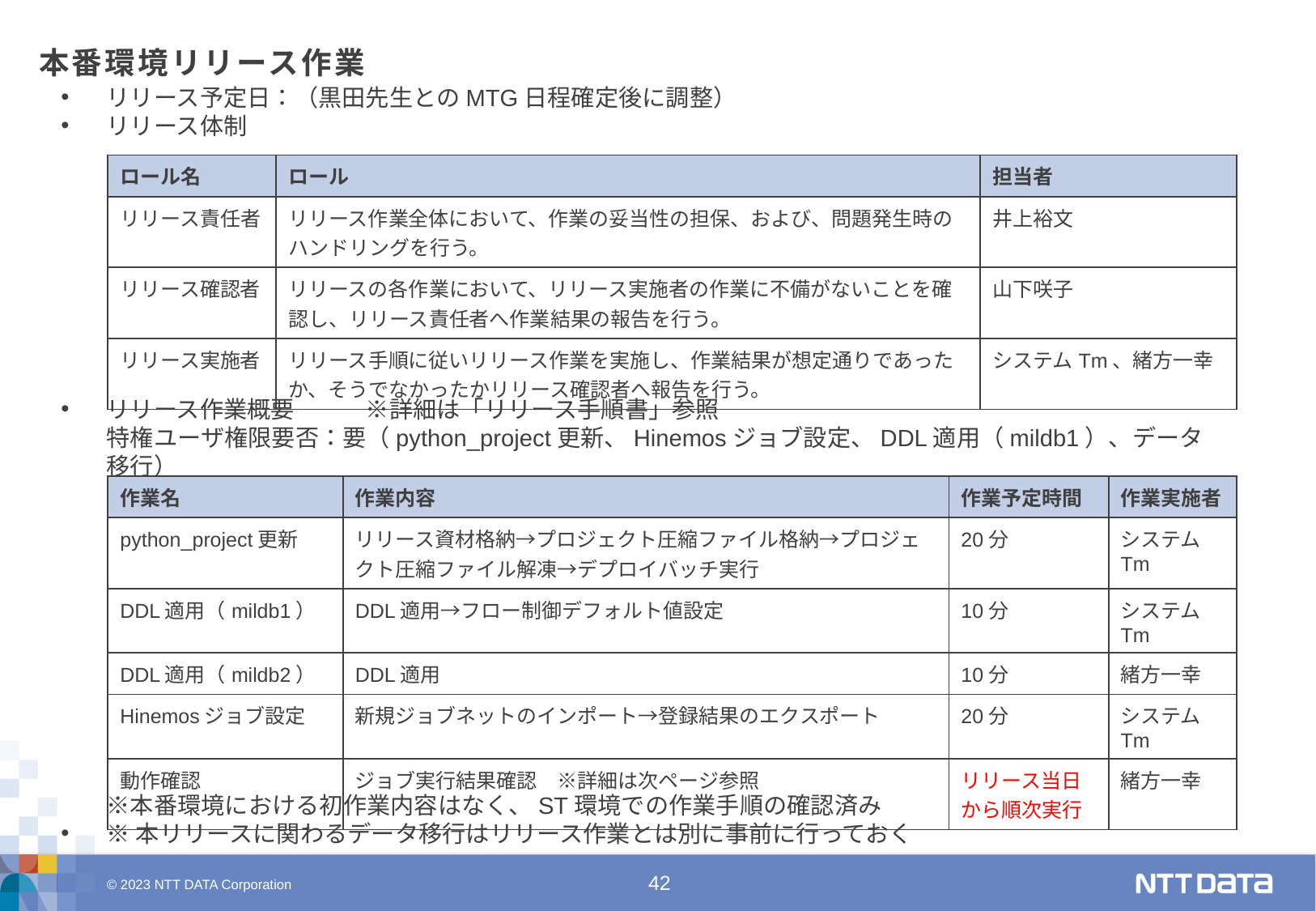

# 本番環境リリース作業
リリース予定日：（黒田先生とのMTG日程確定後に調整）
リリース体制

リリース作業概要　　　※詳細は「リリース手順書」参照
特権ユーザ権限要否：要（python_project更新、Hinemosジョブ設定、DDL適用（mildb1）、データ移行）
※本番環境における初作業内容はなく、ST環境での作業手順の確認済み
※本リリースに関わるデータ移行はリリース作業とは別に事前に行っておく
| ロール名 | ロール | 担当者 |
| --- | --- | --- |
| リリース責任者 | リリース作業全体において、作業の妥当性の担保、および、問題発生時のハンドリングを行う。 | 井上裕文 |
| リリース確認者 | リリースの各作業において、リリース実施者の作業に不備がないことを確認し、リリース責任者へ作業結果の報告を行う。 | 山下咲子 |
| リリース実施者 | リリース手順に従いリリース作業を実施し、作業結果が想定通りであったか、そうでなかったかリリース確認者へ報告を行う。 | システムTm、緒方一幸 |
| 作業名 | 作業内容 | 作業予定時間 | 作業実施者 |
| --- | --- | --- | --- |
| python\_project更新 | リリース資材格納→プロジェクト圧縮ファイル格納→プロジェクト圧縮ファイル解凍→デプロイバッチ実行 | 20分 | システムTm |
| DDL適用（mildb1） | DDL適用→フロー制御デフォルト値設定 | 10分 | システムTm |
| DDL適用（mildb2） | DDL適用 | 10分 | 緒方一幸 |
| Hinemosジョブ設定 | 新規ジョブネットのインポート→登録結果のエクスポート | 20分 | システムTm |
| 動作確認 | ジョブ実行結果確認　※詳細は次ページ参照 | リリース当日から順次実行 | 緒方一幸 |